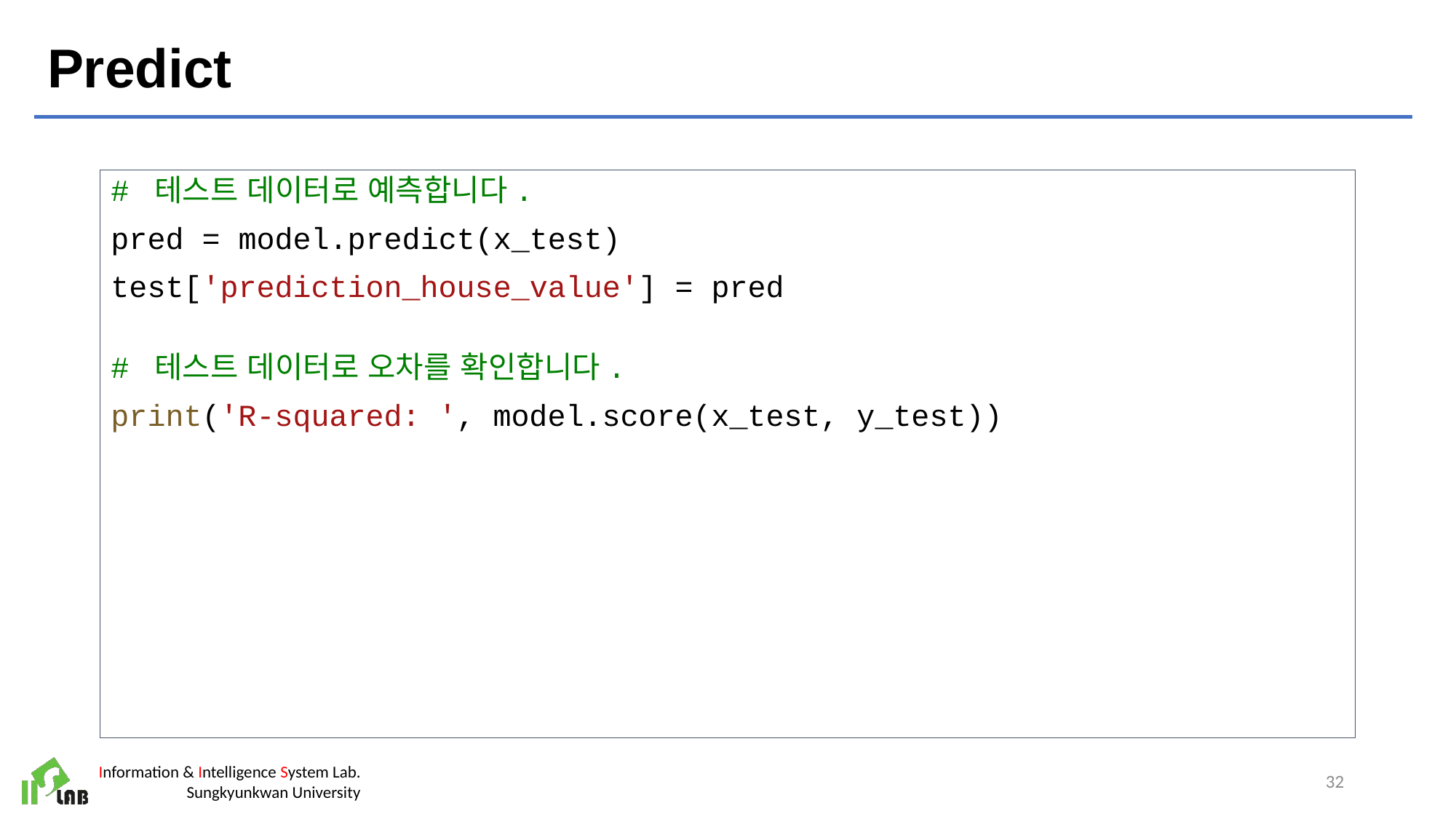

# Predict
# 테스트 데이터로 예측합니다.
pred = model.predict(x_test)
test['prediction_house_value'] = pred
# 테스트 데이터로 오차를 확인합니다.
print('R-squared: ', model.score(x_test, y_test))
32